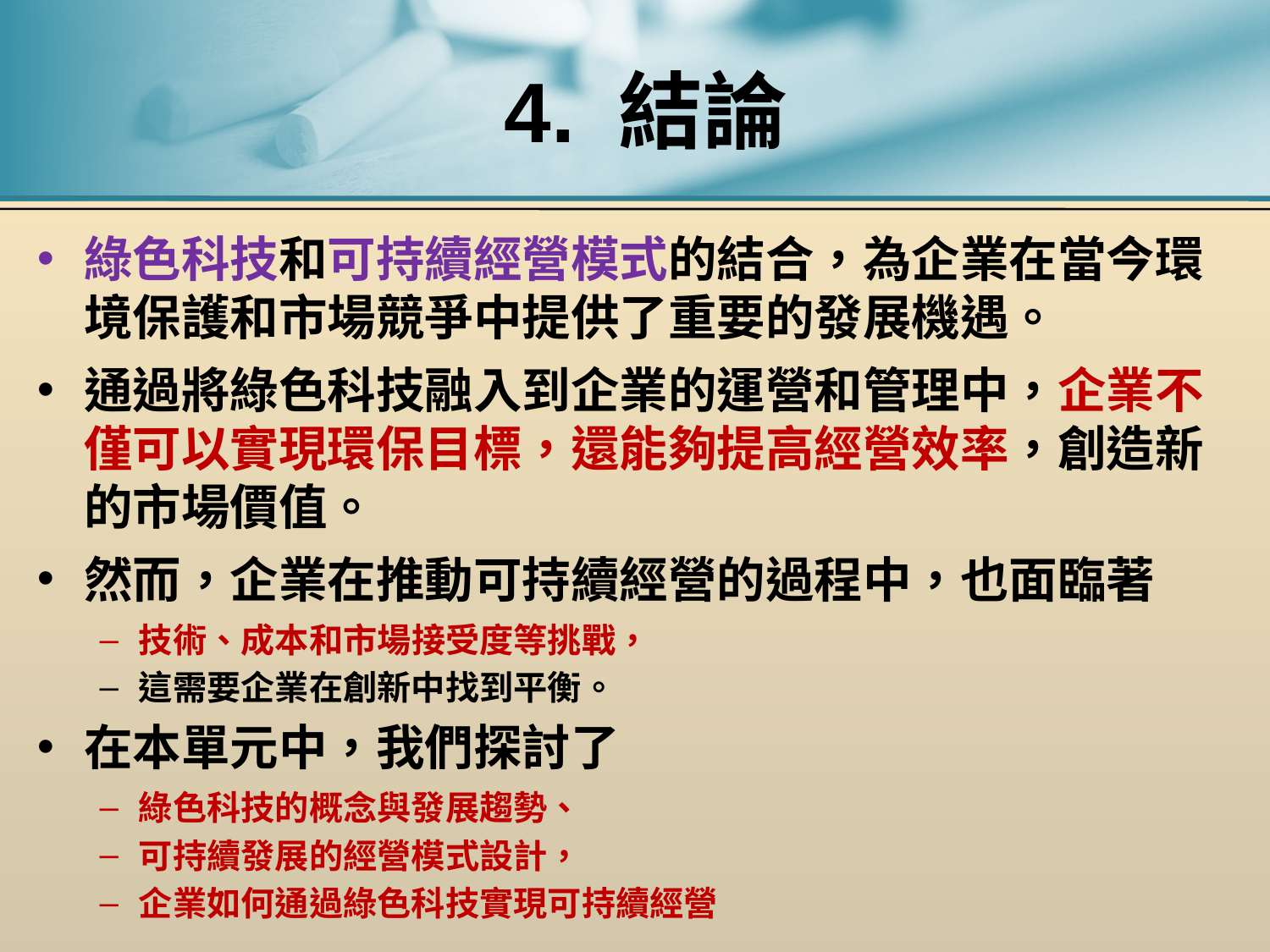

# 4. 結論
綠色科技和可持續經營模式的結合，為企業在當今環境保護和市場競爭中提供了重要的發展機遇。
通過將綠色科技融入到企業的運營和管理中，企業不僅可以實現環保目標，還能夠提高經營效率，創造新的市場價值。
然而，企業在推動可持續經營的過程中，也面臨著
技術、成本和市場接受度等挑戰，
這需要企業在創新中找到平衡。
在本單元中，我們探討了
綠色科技的概念與發展趨勢、
可持續發展的經營模式設計，
企業如何通過綠色科技實現可持續經營